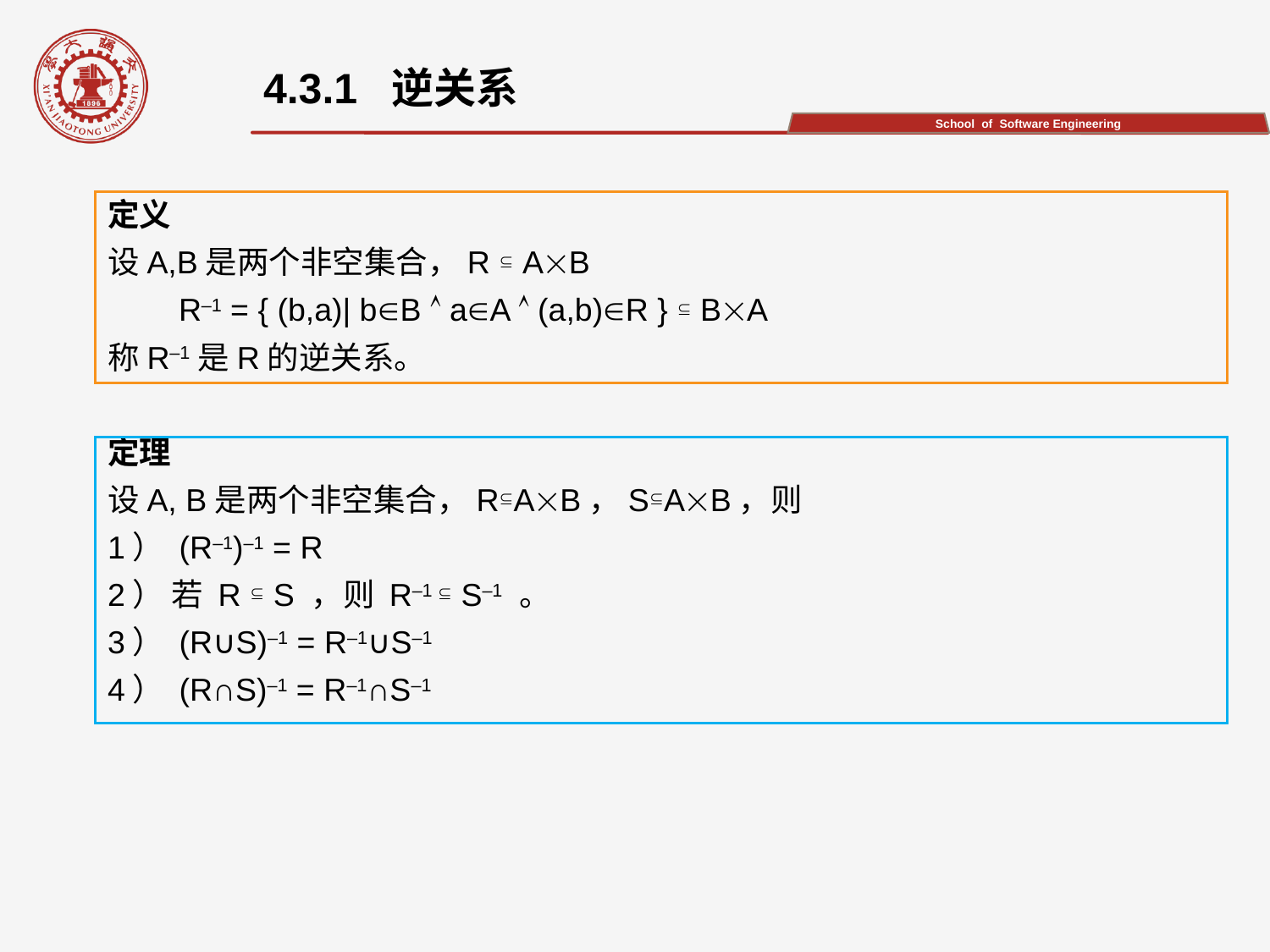

4.3.1  逆关系

定义
设A,B是两个非空集合，R ⊆ A×B
        R–1 = { (b,a)| b∈B ∧ a∈A ∧ (a,b)∈R } ⊆ B×A
称R–1是R的逆关系。

定理
设A, B是两个非空集合，R⊆A×B，S⊆A×B，则
1） (R–1)–1 = R
2） 若 R ⊆ S ，则 R–1 ⊆ S–1 。
3） (R∪S)–1 = R–1∪S–1
4） (R∩S)–1 = R–1∩S–1